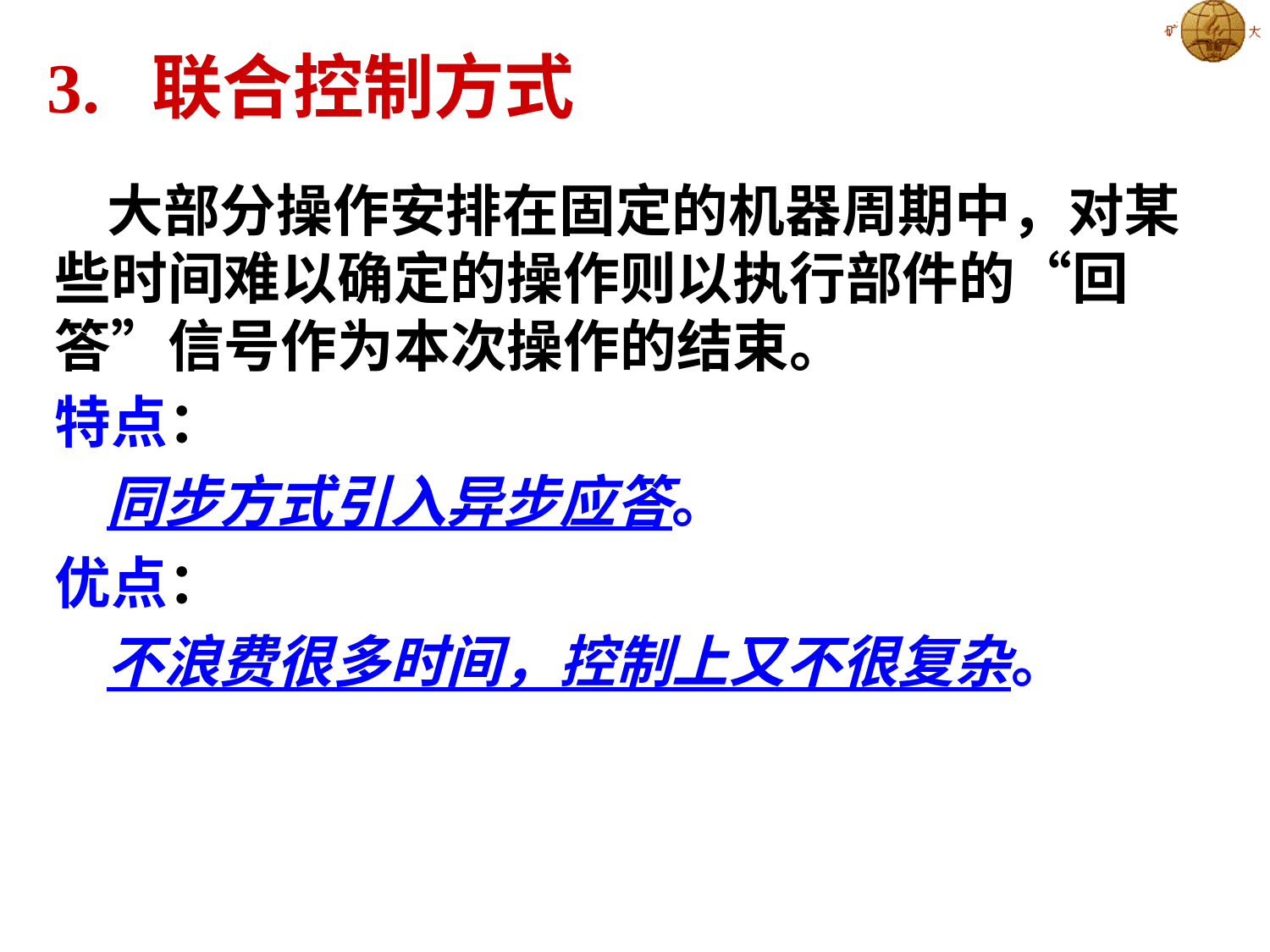

3.  联合控制方式
   大部分操作安排在固定的机器周期中，对某些时间难以确定的操作则以执行部件的“回答”信号作为本次操作的结束。
特点：
   同步方式引入异步应答。
优点：
   不浪费很多时间，控制上又不很复杂。